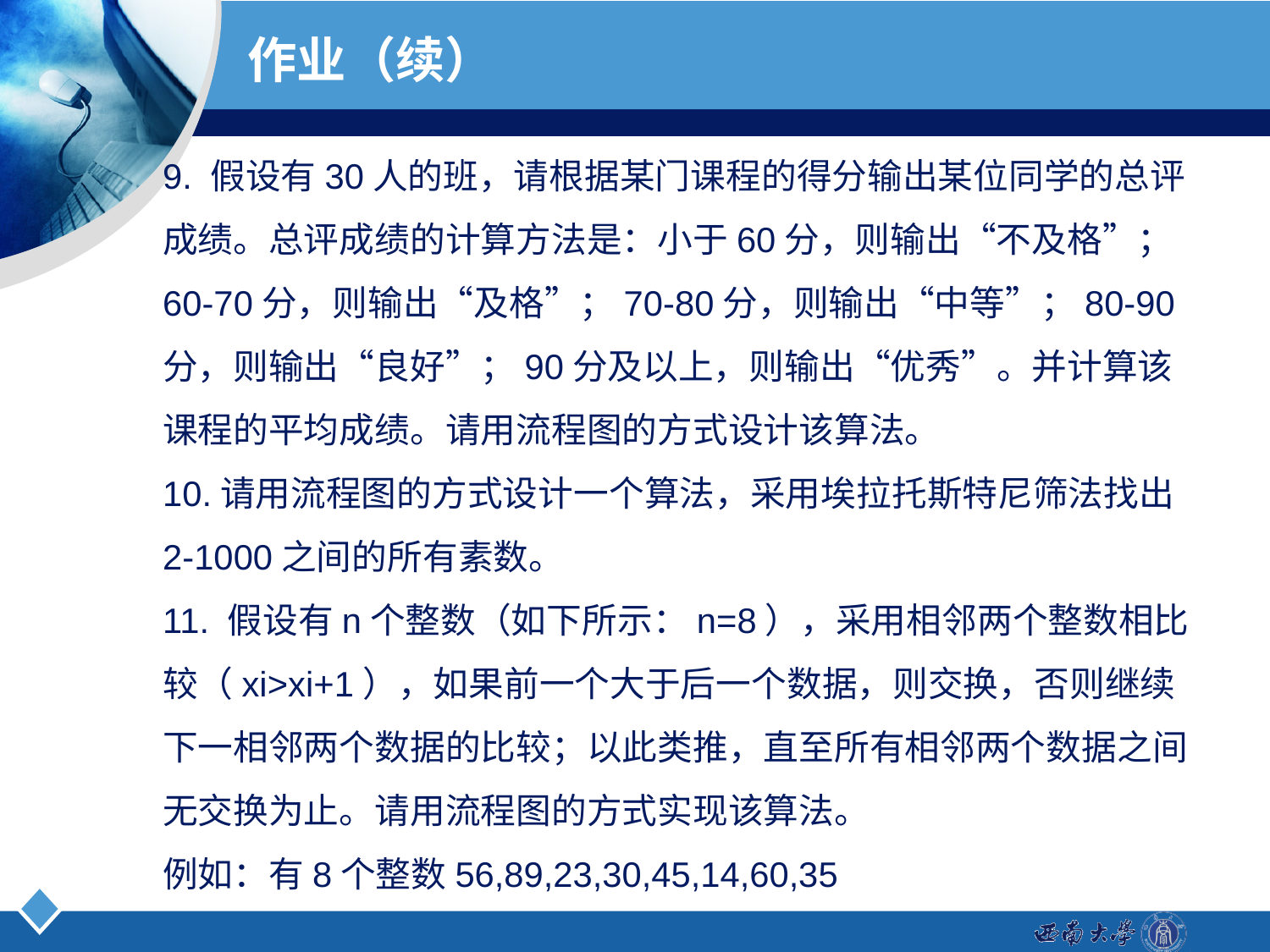

# 作业（续）
9. 假设有30人的班，请根据某门课程的得分输出某位同学的总评成绩。总评成绩的计算方法是：小于60分，则输出“不及格”；60-70分，则输出“及格”；70-80分，则输出“中等”；80-90分，则输出“良好”；90分及以上，则输出“优秀”。并计算该课程的平均成绩。请用流程图的方式设计该算法。
10.请用流程图的方式设计一个算法，采用埃拉托斯特尼筛法找出2-1000之间的所有素数。
11. 假设有n个整数（如下所示：n=8），采用相邻两个整数相比较（xi>xi+1），如果前一个大于后一个数据，则交换，否则继续下一相邻两个数据的比较；以此类推，直至所有相邻两个数据之间无交换为止。请用流程图的方式实现该算法。
例如：有8个整数56,89,23,30,45,14,60,35